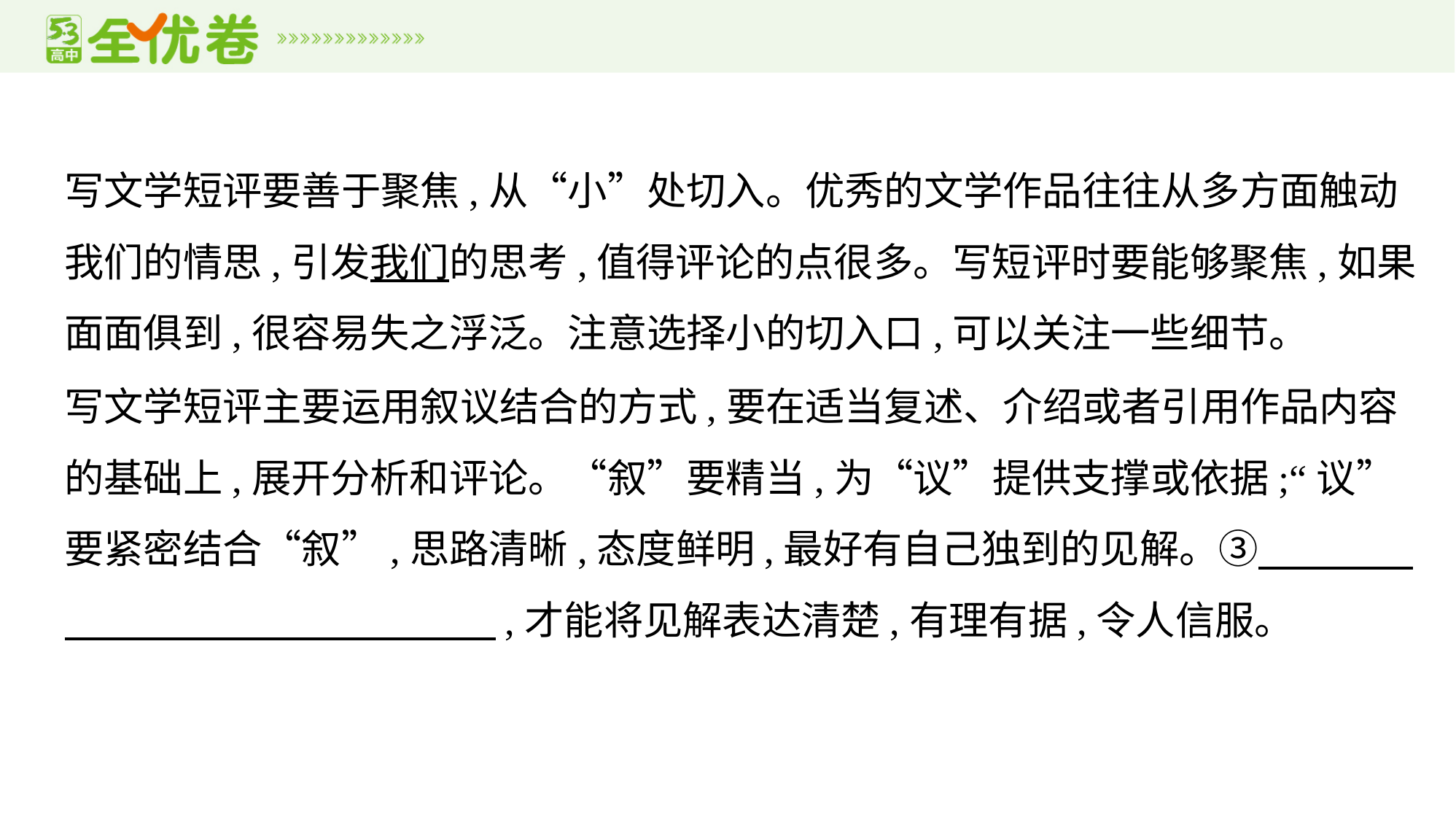

写文学短评要善于聚焦,从“小”处切入。优秀的文学作品往往从多方面触动
我们的情思,引发我们的思考,值得评论的点很多。写短评时要能够聚焦,如果
面面俱到,很容易失之浮泛。注意选择小的切入口,可以关注一些细节。
写文学短评主要运用叙议结合的方式,要在适当复述、介绍或者引用作品内容
的基础上,展开分析和评论。“叙”要精当,为“议”提供支撑或依据;“议”
要紧密结合“叙”,思路清晰,态度鲜明,最好有自己独到的见解。③　　　    
　　　　　　　　　　    ,才能将见解表达清楚,有理有据,令人信服。